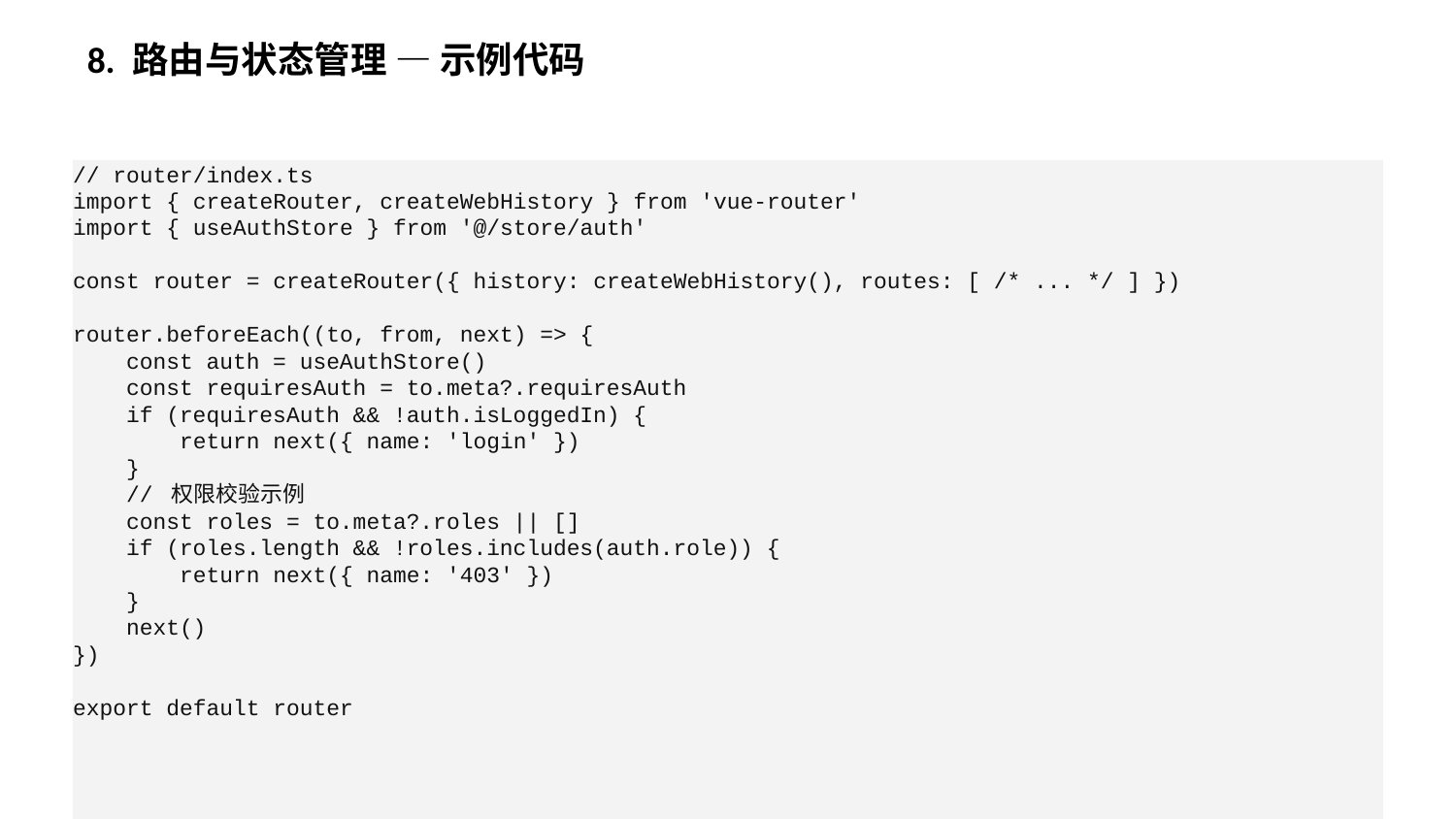

8. 路由与状态管理 — 示例代码
// router/index.ts
import { createRouter, createWebHistory } from 'vue-router'
import { useAuthStore } from '@/store/auth'

const router = createRouter({ history: createWebHistory(), routes: [ /* ... */ ] })

router.beforeEach((to, from, next) => {
    const auth = useAuthStore()
    const requiresAuth = to.meta?.requiresAuth
    if (requiresAuth && !auth.isLoggedIn) {
        return next({ name: 'login' })
    }
    // 权限校验示例
    const roles = to.meta?.roles || []
    if (roles.length && !roles.includes(auth.role)) {
        return next({ name: '403' })
    }
    next()
})

export default router